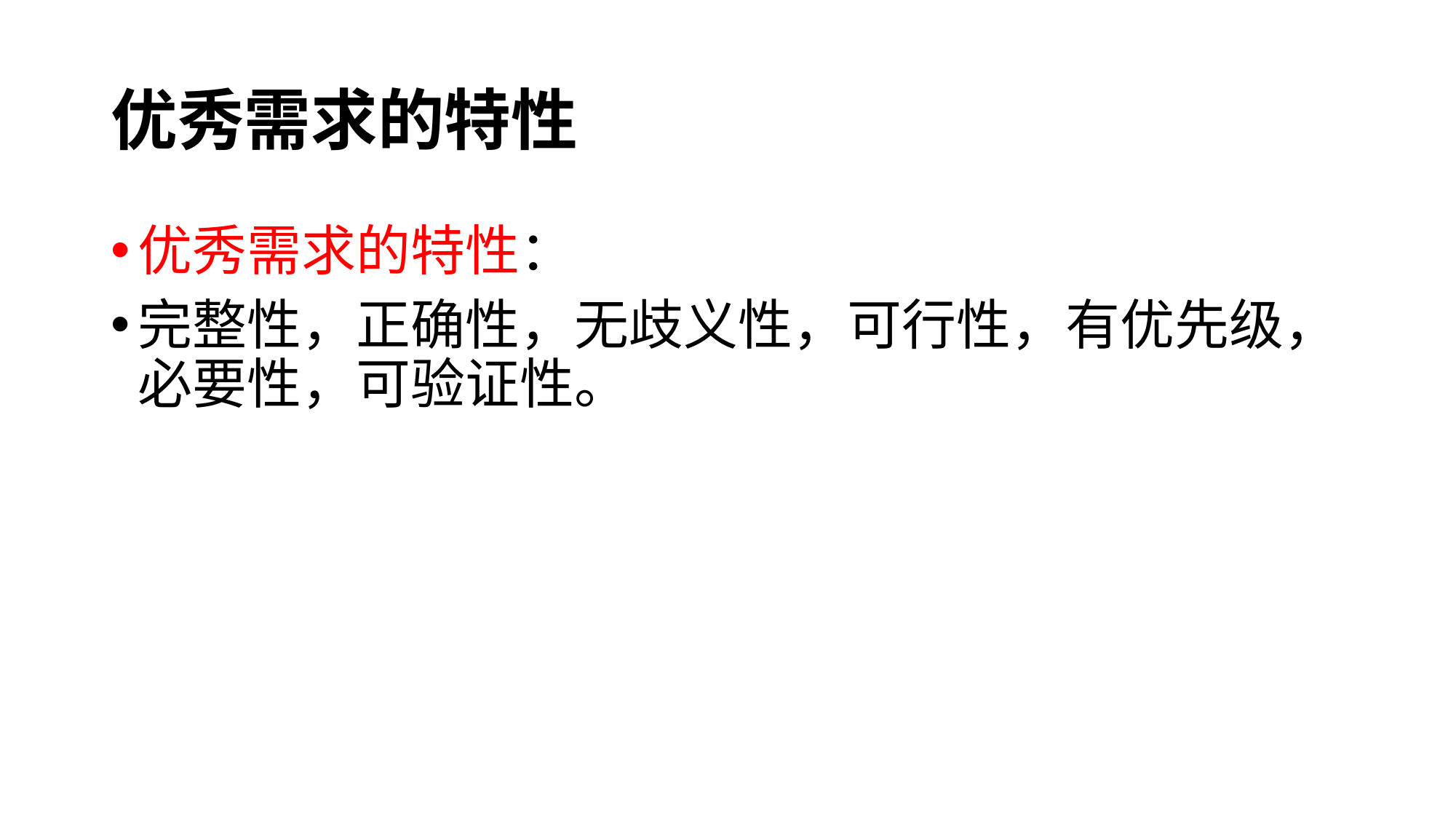

# 优秀需求的特性
优秀需求的特性：
完整性，正确性，无歧义性，可行性，有优先级，必要性，可验证性。